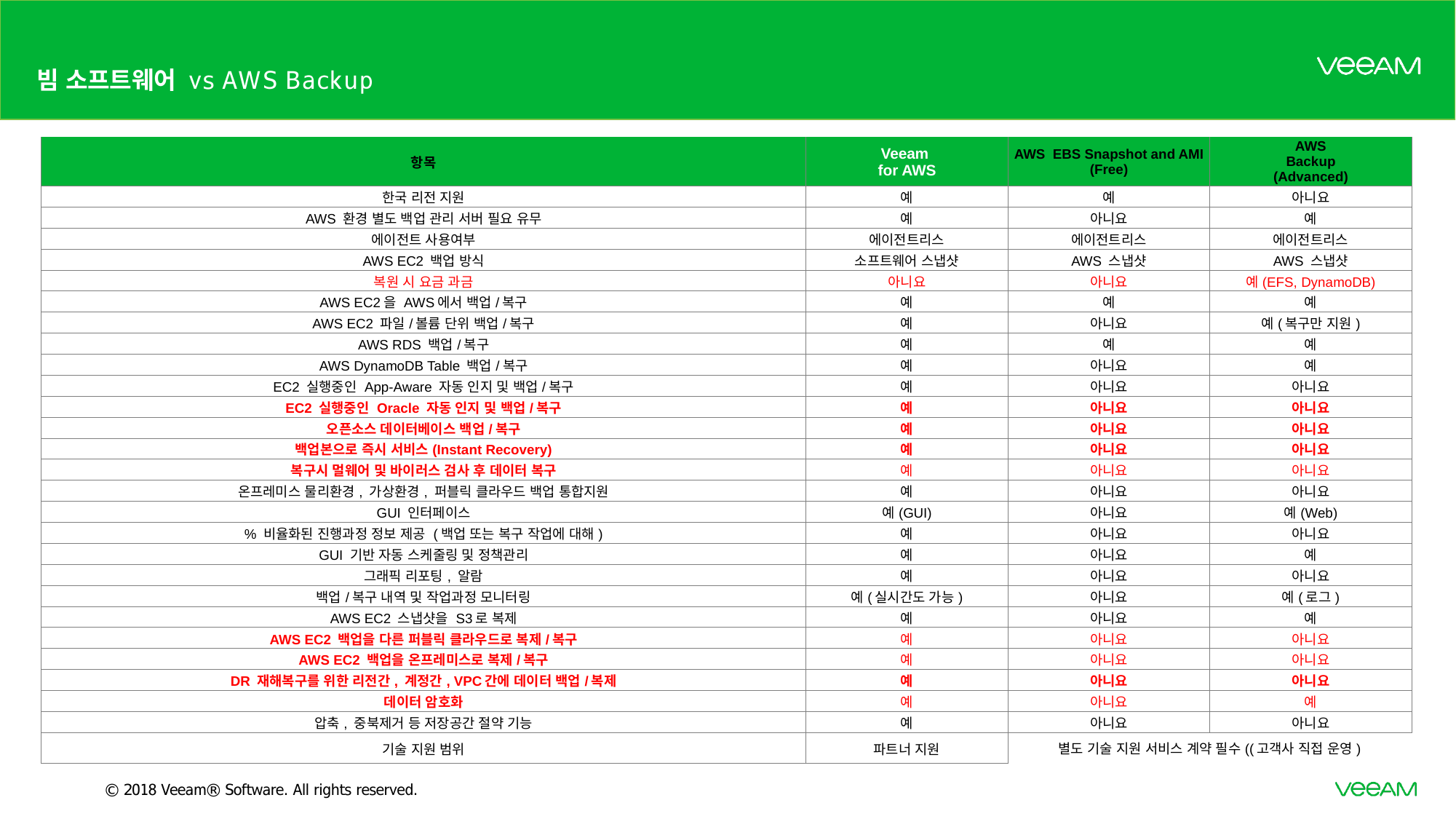

# 빔 소프트웨어 vs AWS Backup
| 항목 | Veeam for AWS | AWS EBS Snapshot and AMI (Free) | AWS Backup (Advanced) |
| --- | --- | --- | --- |
| 한국 리전 지원 | 예 | 예 | 아니요 |
| AWS 환경 별도 백업 관리 서버 필요 유무 | 예 | 아니요 | 예 |
| 에이전트 사용여부 | 에이전트리스 | 에이전트리스 | 에이전트리스 |
| AWS EC2 백업 방식 | 소프트웨어 스냅샷 | AWS 스냅샷 | AWS 스냅샷 |
| 복원 시 요금 과금 | 아니요 | 아니요 | 예(EFS, DynamoDB) |
| AWS EC2을 AWS에서 백업/복구 | 예 | 예 | 예 |
| AWS EC2 파일/볼륨 단위 백업/복구 | 예 | 아니요 | 예(복구만 지원) |
| AWS RDS 백업/복구 | 예 | 예 | 예 |
| AWS DynamoDB Table 백업/복구 | 예 | 아니요 | 예 |
| EC2 실행중인 App-Aware 자동 인지 및 백업/복구 | 예 | 아니요 | 아니요 |
| EC2 실행중인 Oracle 자동 인지 및 백업/복구 | 예 | 아니요 | 아니요 |
| 오픈소스 데이터베이스 백업/복구 | 예 | 아니요 | 아니요 |
| 백업본으로 즉시 서비스(Instant Recovery) | 예 | 아니요 | 아니요 |
| 복구시 멀웨어 및 바이러스 검사 후 데이터 복구 | 예 | 아니요 | 아니요 |
| 온프레미스 물리환경, 가상환경, 퍼블릭 클라우드 백업 통합지원 | 예 | 아니요 | 아니요 |
| GUI 인터페이스 | 예(GUI) | 아니요 | 예(Web) |
| % 비율화된 진행과정 정보 제공 (백업 또는 복구 작업에 대해) | 예 | 아니요 | 아니요 |
| GUI 기반 자동 스케줄링 및 정책관리 | 예 | 아니요 | 예 |
| 그래픽 리포팅, 알람 | 예 | 아니요 | 아니요 |
| 백업/복구 내역 및 작업과정 모니터링 | 예(실시간도 가능) | 아니요 | 예(로그) |
| AWS EC2 스냅샷을 S3로 복제 | 예 | 아니요 | 예 |
| AWS EC2 백업을 다른 퍼블릭 클라우드로 복제/복구 | 예 | 아니요 | 아니요 |
| AWS EC2 백업을 온프레미스로 복제/복구 | 예 | 아니요 | 아니요 |
| DR 재해복구를 위한 리전간, 계정간, VPC간에 데이터 백업/복제 | 예 | 아니요 | 아니요 |
| 데이터 암호화 | 예 | 아니요 | 예 |
| 압축, 중북제거 등 저장공간 절약 기능 | 예 | 아니요 | 아니요 |
| 기술 지원 범위 | 파트너 지원 | 별도 기술 지원 서비스 계약 필수((고객사 직접 운영) |  |